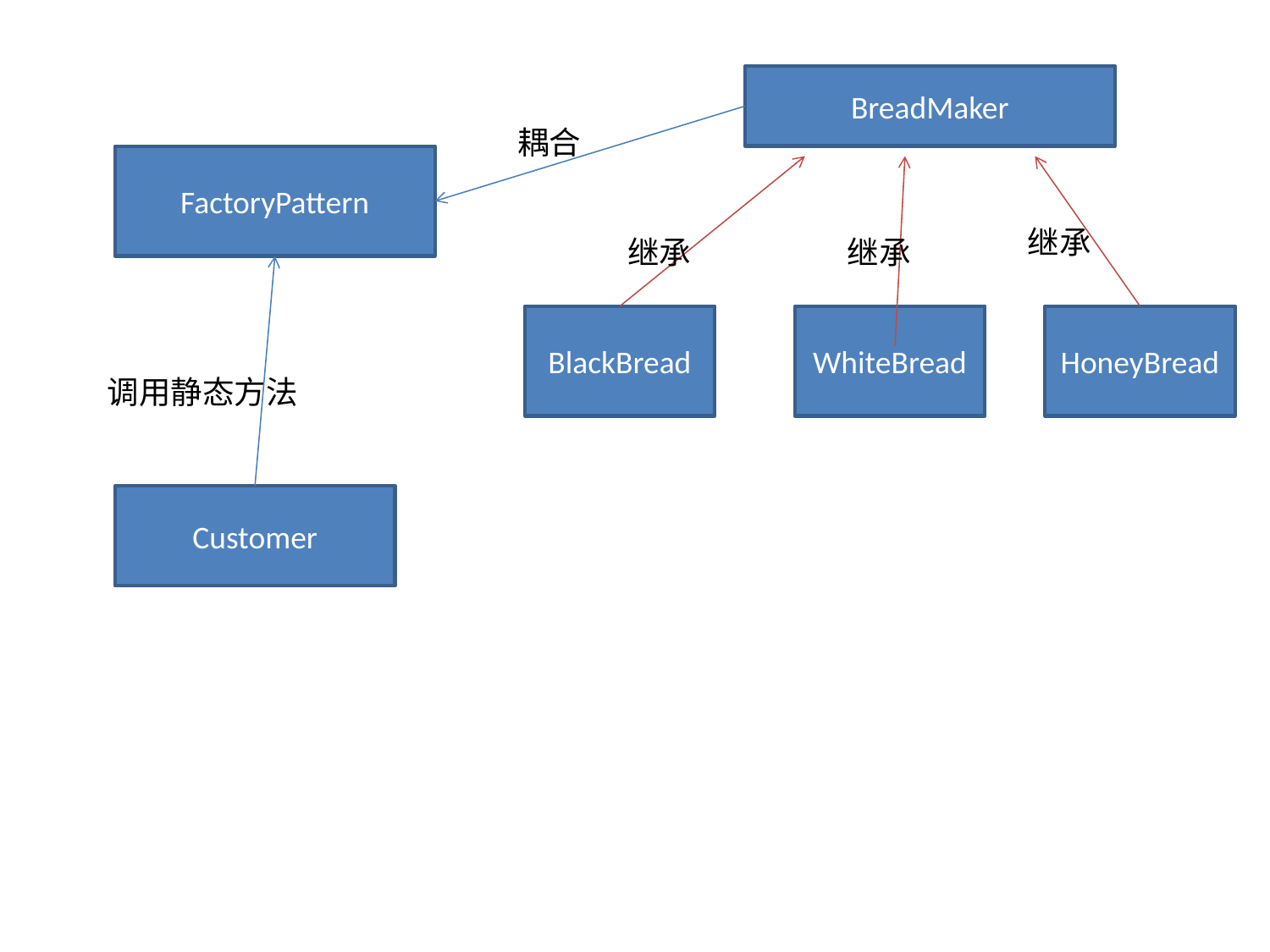

BreadMaker
耦合
FactoryPattern
继承
继承
继承
BlackBread
WhiteBread
HoneyBread
调用静态方法
Customer